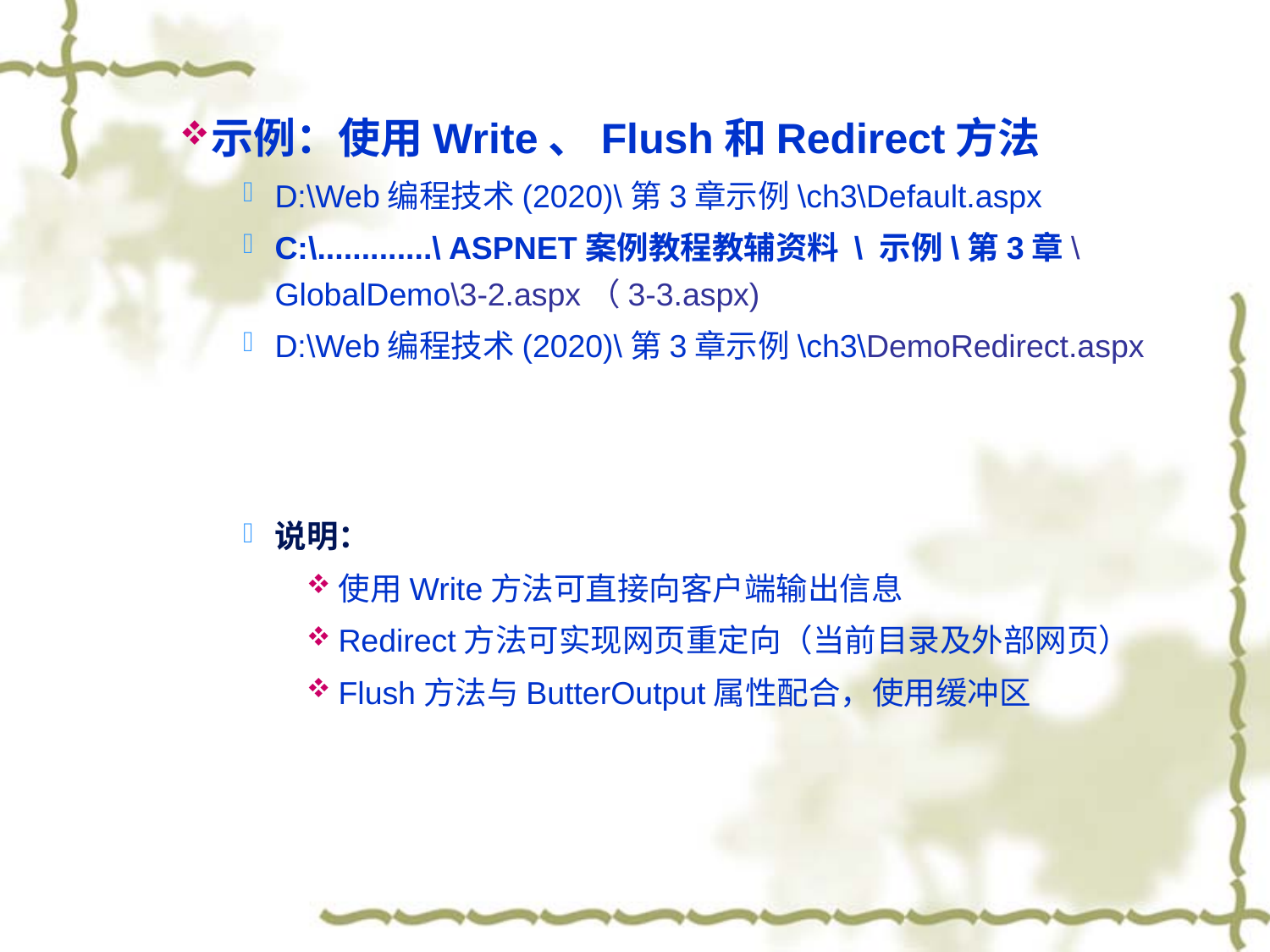

示例：使用Write、Flush和Redirect方法
D:\Web编程技术(2020)\第3章示例\ch3\Default.aspx
C:\.............\ ASPNET案例教程教辅资料 \ 示例\第3章\GlobalDemo\3-2.aspx（3-3.aspx)
D:\Web编程技术(2020)\第3章示例\ch3\DemoRedirect.aspx

说明：
使用Write方法可直接向客户端输出信息
Redirect方法可实现网页重定向（当前目录及外部网页）
Flush方法与ButterOutput属性配合，使用缓冲区